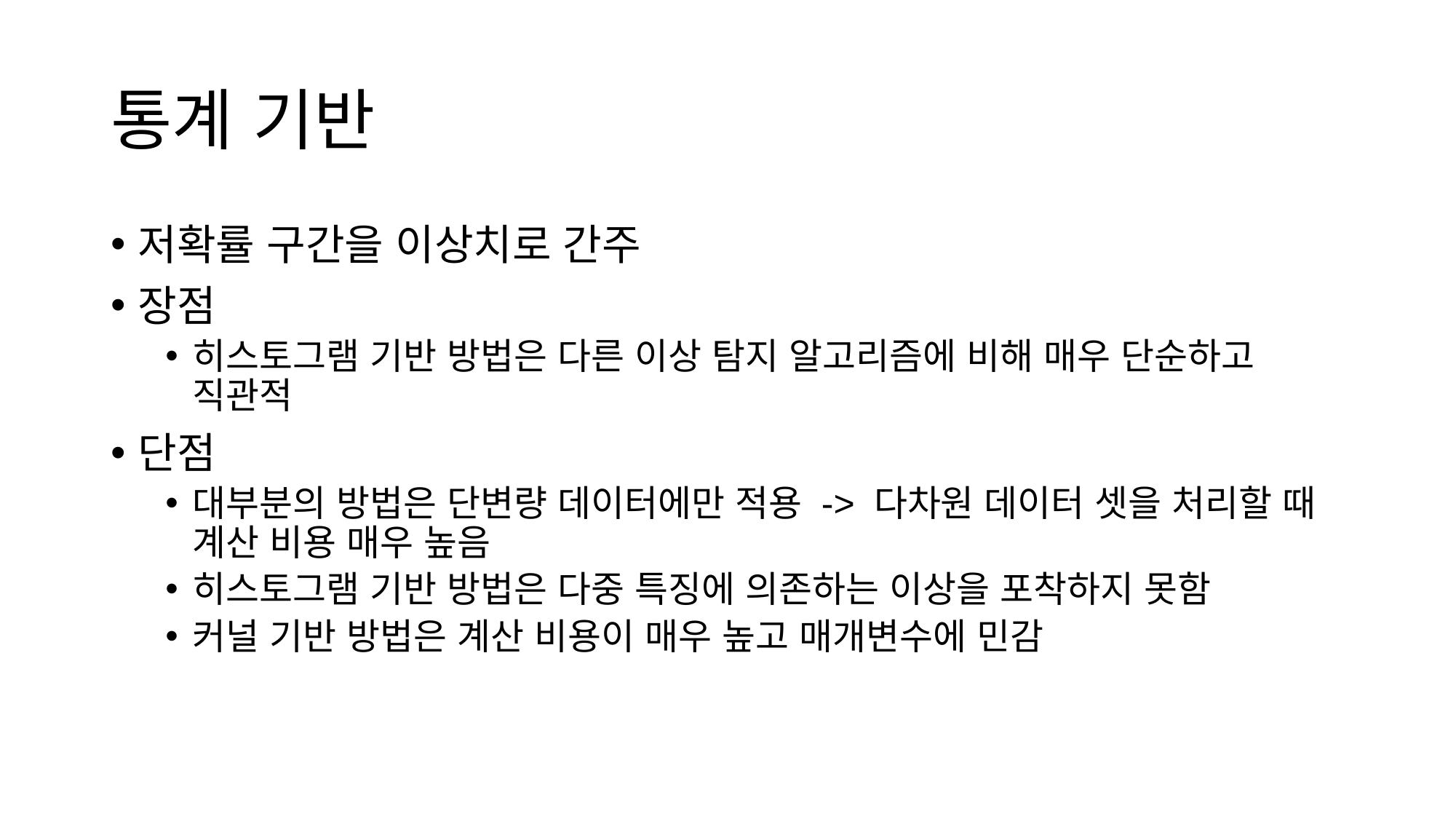

# 통계 기반
저확률 구간을 이상치로 간주
장점
히스토그램 기반 방법은 다른 이상 탐지 알고리즘에 비해 매우 단순하고 직관적
단점
대부분의 방법은 단변량 데이터에만 적용 -> 다차원 데이터 셋을 처리할 때 계산 비용 매우 높음
히스토그램 기반 방법은 다중 특징에 의존하는 이상을 포착하지 못함
커널 기반 방법은 계산 비용이 매우 높고 매개변수에 민감